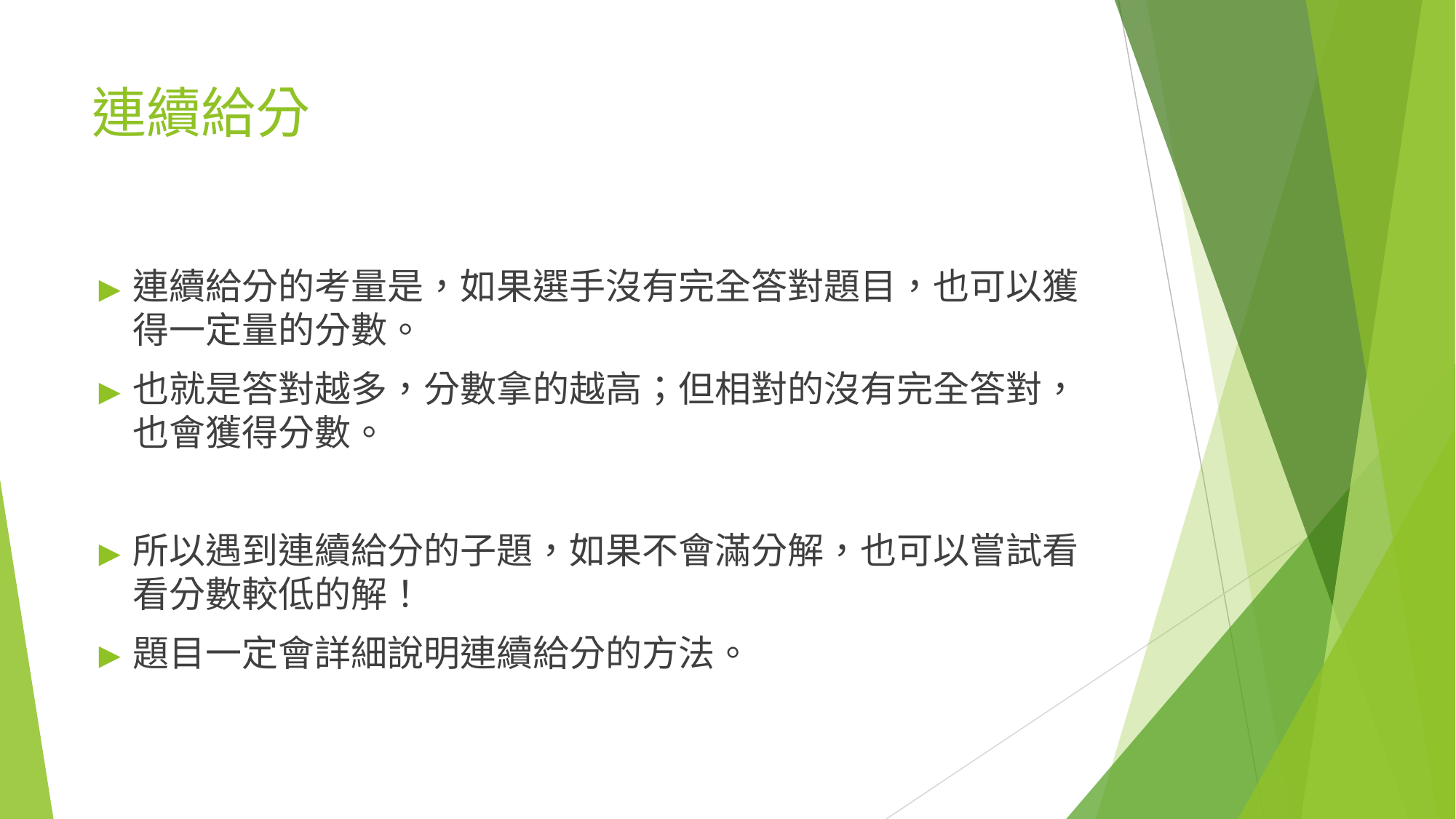

# 連續給分
連續給分的考量是，如果選手沒有完全答對題目，也可以獲得一定量的分數。
也就是答對越多，分數拿的越高；但相對的沒有完全答對，也會獲得分數。

所以遇到連續給分的子題，如果不會滿分解，也可以嘗試看看分數較低的解！
題目一定會詳細說明連續給分的方法。